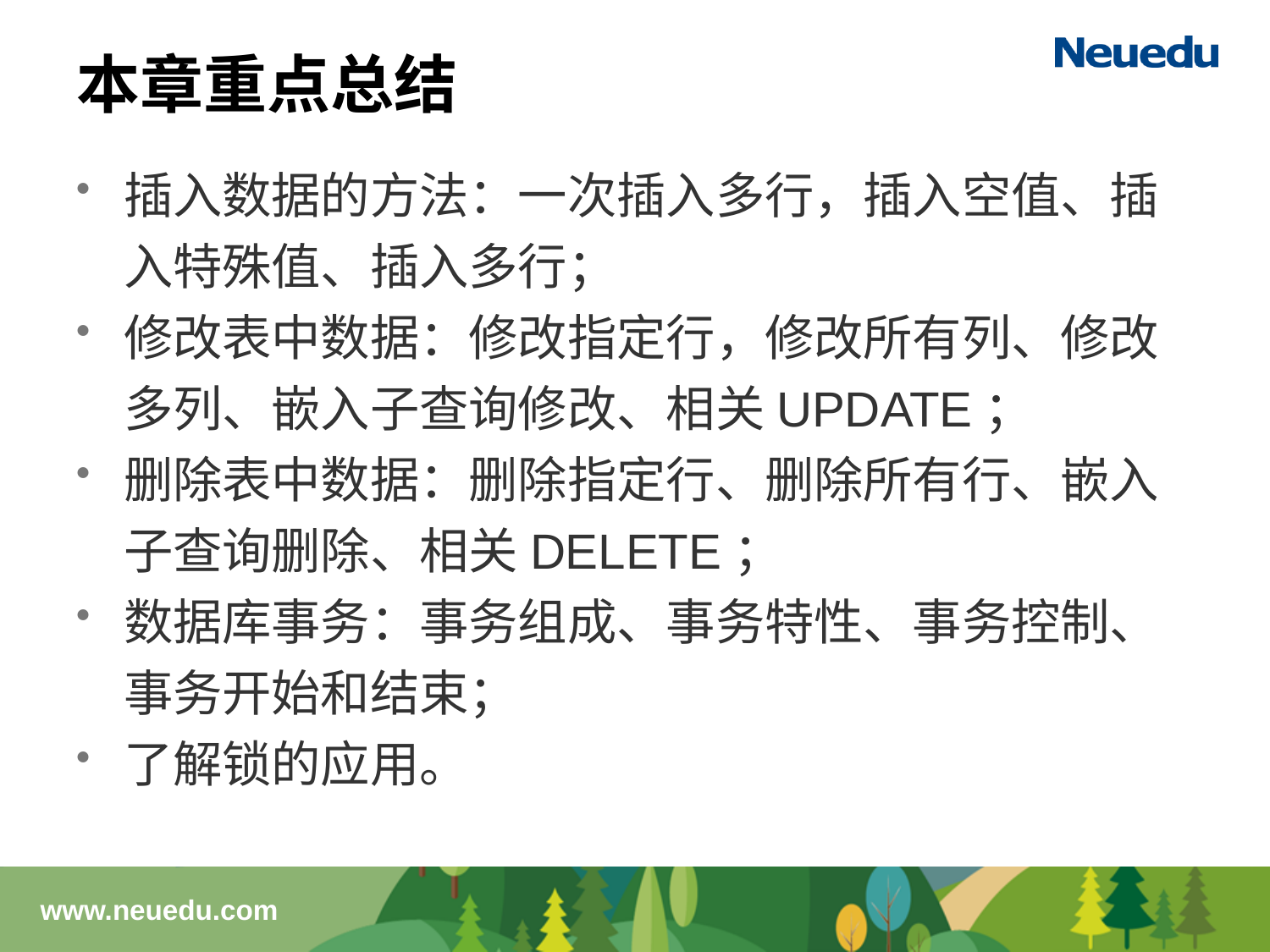

# 本章重点总结
插入数据的方法：一次插入多行，插入空值、插入特殊值、插入多行；
修改表中数据：修改指定行，修改所有列、修改多列、嵌入子查询修改、相关UPDATE；
删除表中数据：删除指定行、删除所有行、嵌入子查询删除、相关DELETE；
数据库事务：事务组成、事务特性、事务控制、事务开始和结束；
了解锁的应用。